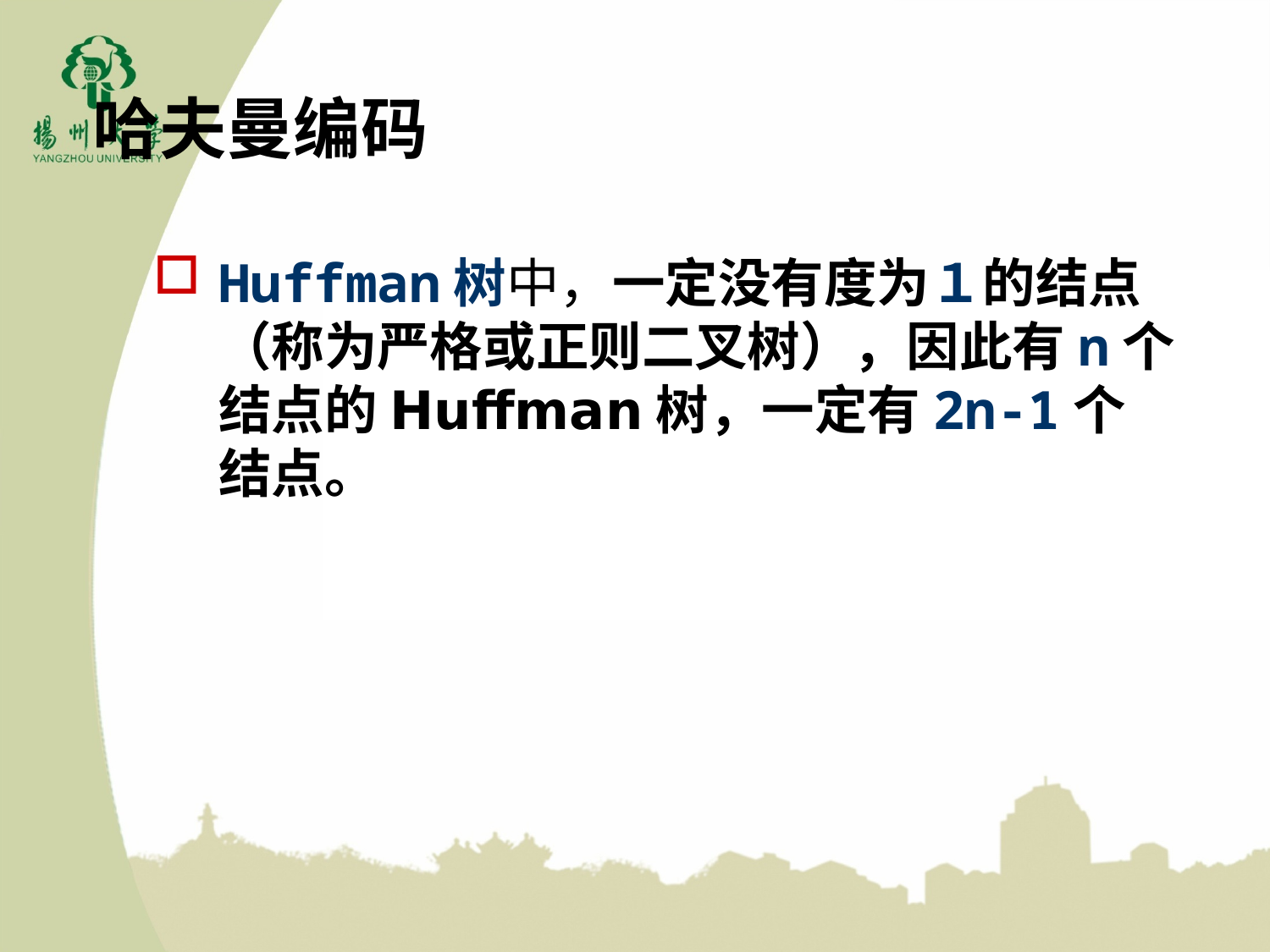

哈夫曼编码
Huffman树中，一定没有度为１的结点（称为严格或正则二叉树），因此有n个结点的Huffman树，一定有2n-1个结点。